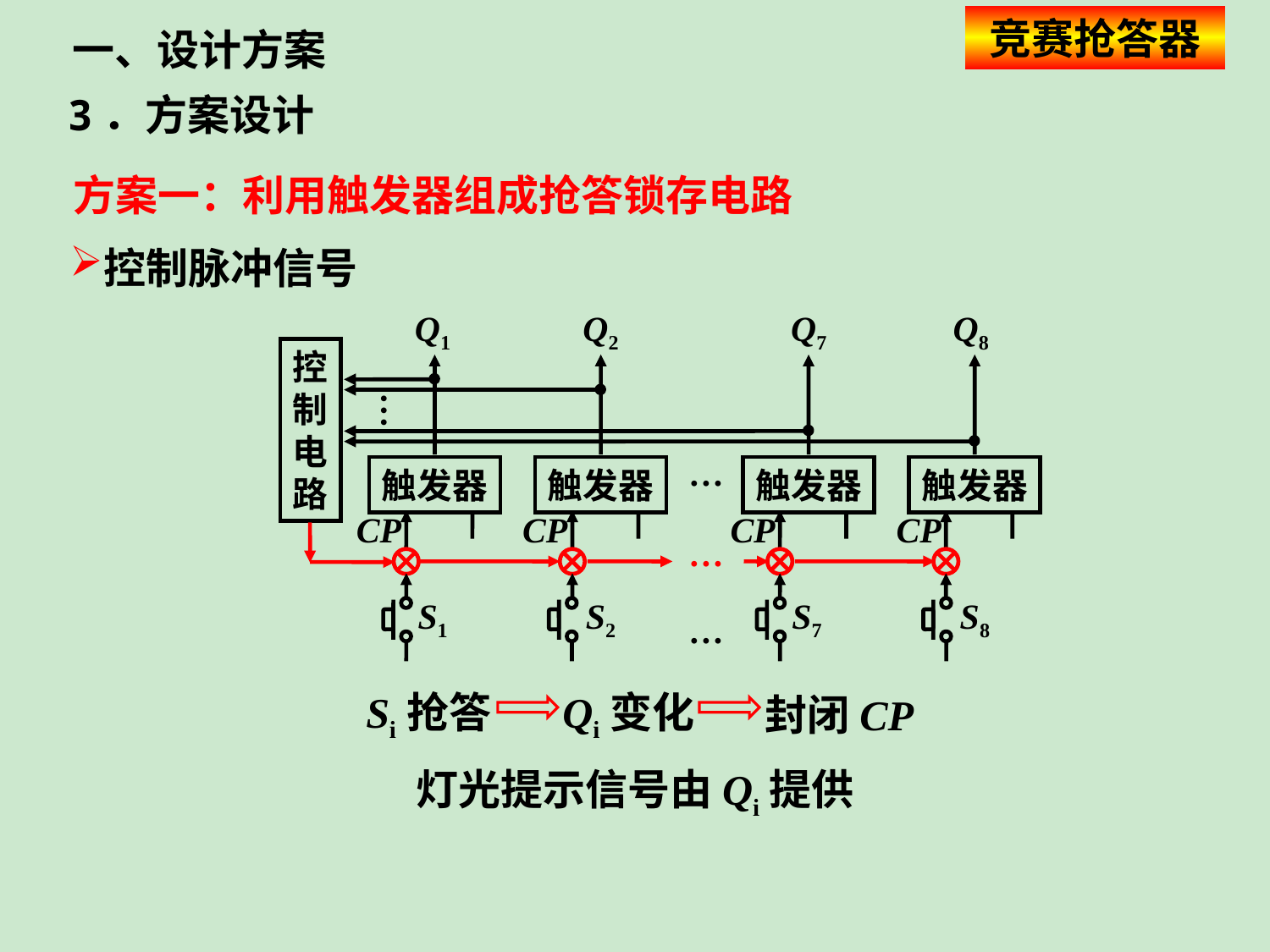

竞赛抢答器
一、设计方案
3．方案设计
方案一：利用触发器组成抢答锁存电路
控制脉冲信号
Q1
Q2
Q7
Q8
控
制
电
路

…

…
触发器
触发器
触发器
触发器
CP
CP
CP
CP

…

S1
S2
S7
S8

…
Si抢答
封闭CP
Qi变化

灯光提示信号由Qi提供